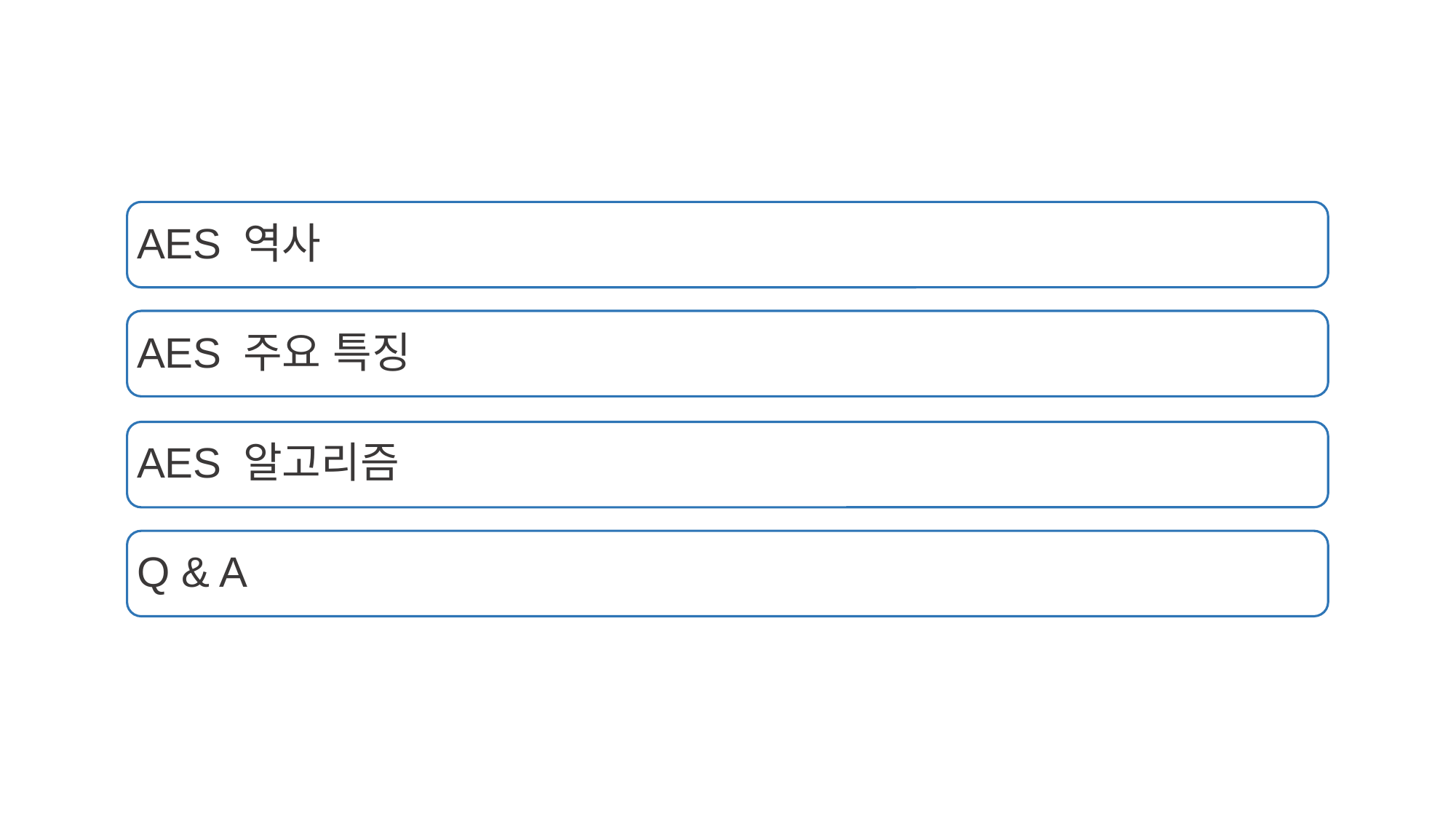

AES 역사
AES 주요 특징
AES 알고리즘
Q & A